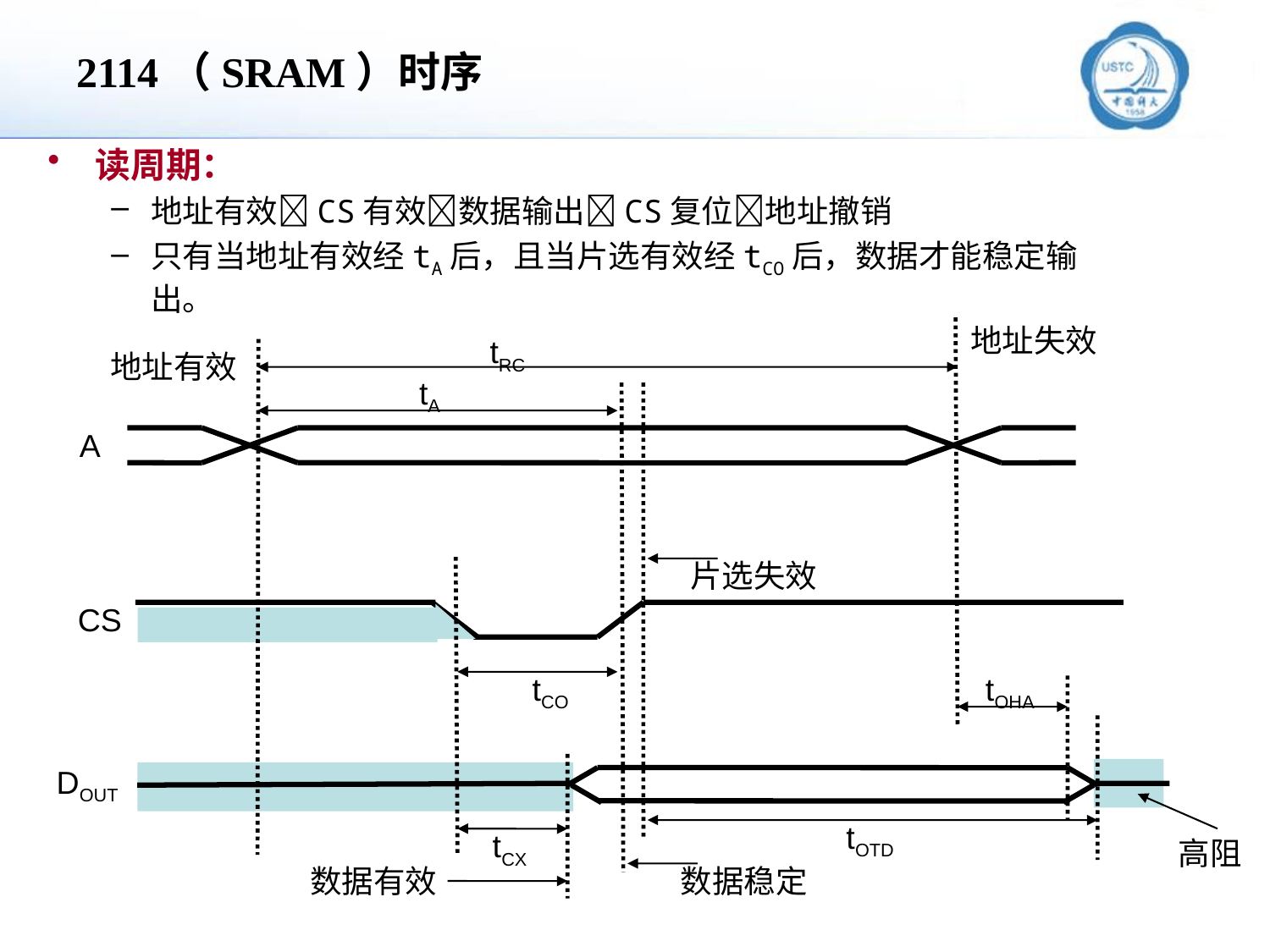

# 2114（SRAM）时序
读周期：
地址有效→CS有效→数据输出→CS复位→地址撤销
只有当地址有效经tA后，且当片选有效经tCO后，数据才能稳定输出。
地址失效

tRC

地址有效

tA

A

片选失效

CS

tCO
tOHA

tOTD
tCX

高阻

数据有效
数据稳定

DOUT